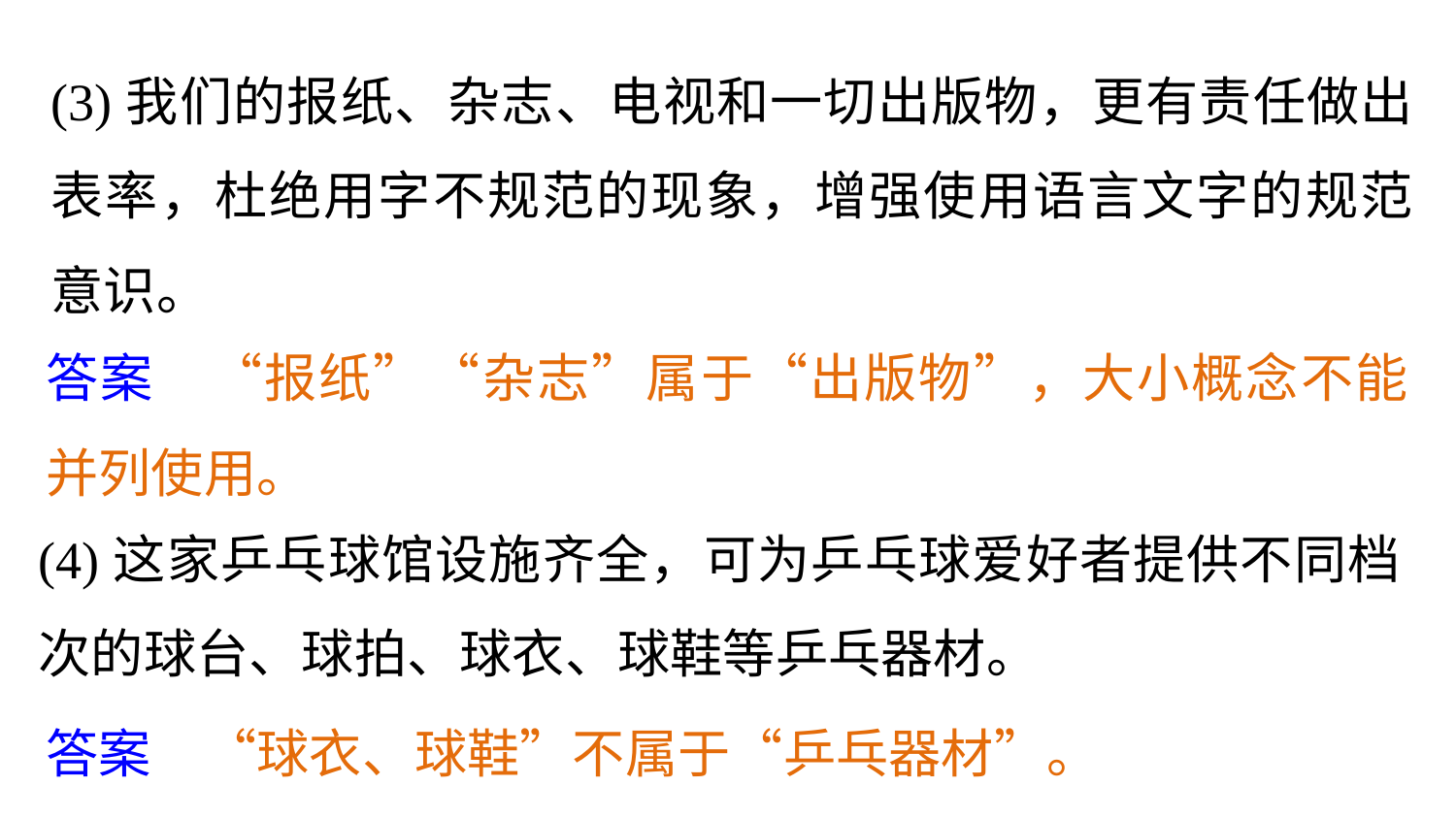

(3)我们的报纸、杂志、电视和一切出版物，更有责任做出表率，杜绝用字不规范的现象，增强使用语言文字的规范意识。
答案　“报纸”“杂志”属于“出版物”，大小概念不能并列使用。
(4)这家乒乓球馆设施齐全，可为乒乓球爱好者提供不同档次的球台、球拍、球衣、球鞋等乒乓器材。
答案　“球衣、球鞋”不属于“乒乓器材”。